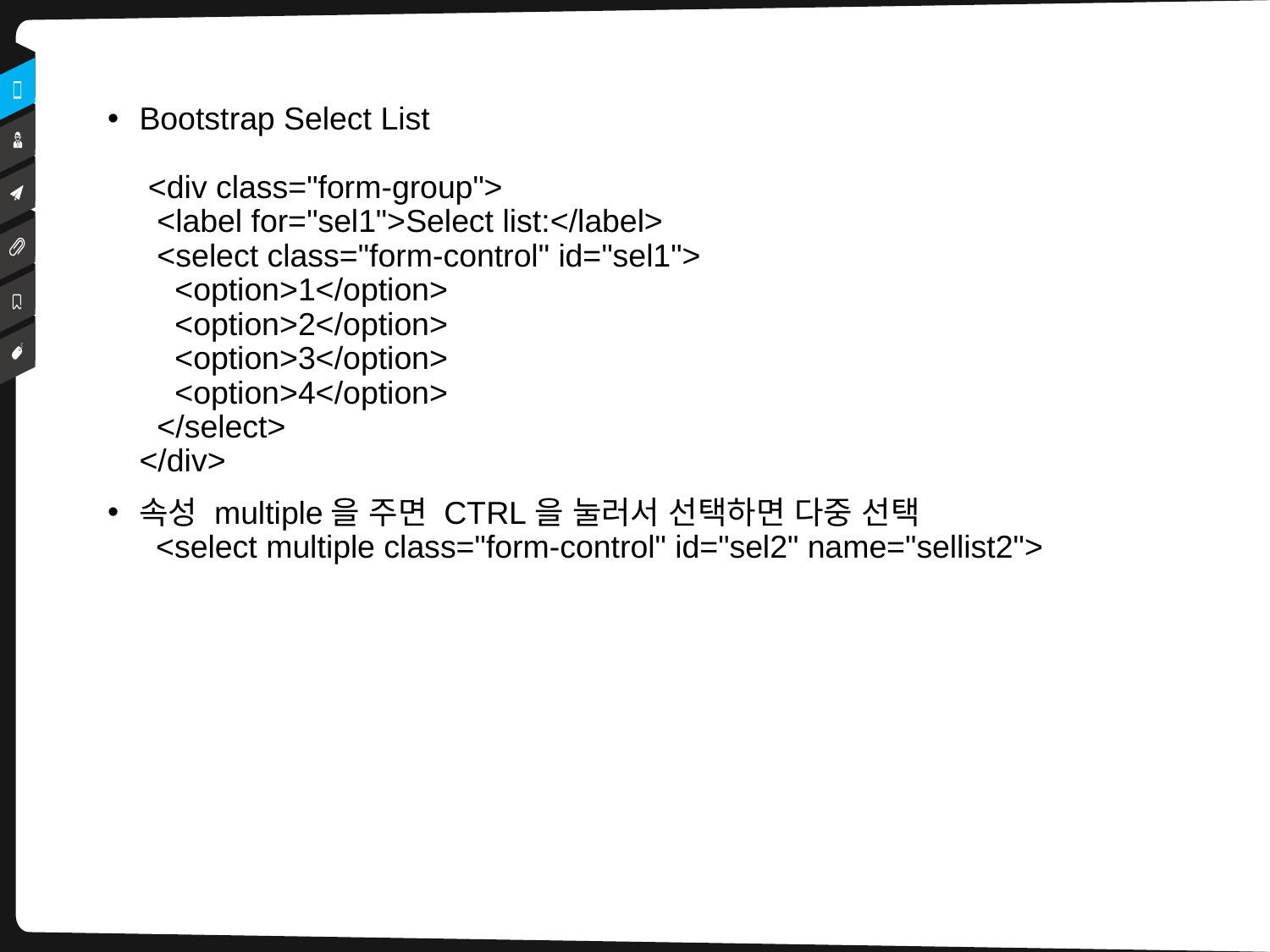

Bootstrap Select List
 <div class="form-group">
  <label for="sel1">Select list:</label>
  <select class="form-control" id="sel1">
    <option>1</option>
    <option>2</option>
    <option>3</option>
    <option>4</option>
  </select>
</div>
속성 multiple을 주면 CTRL을 눌러서 선택하면 다중 선택
 <select multiple class="form-control" id="sel2" name="sellist2">